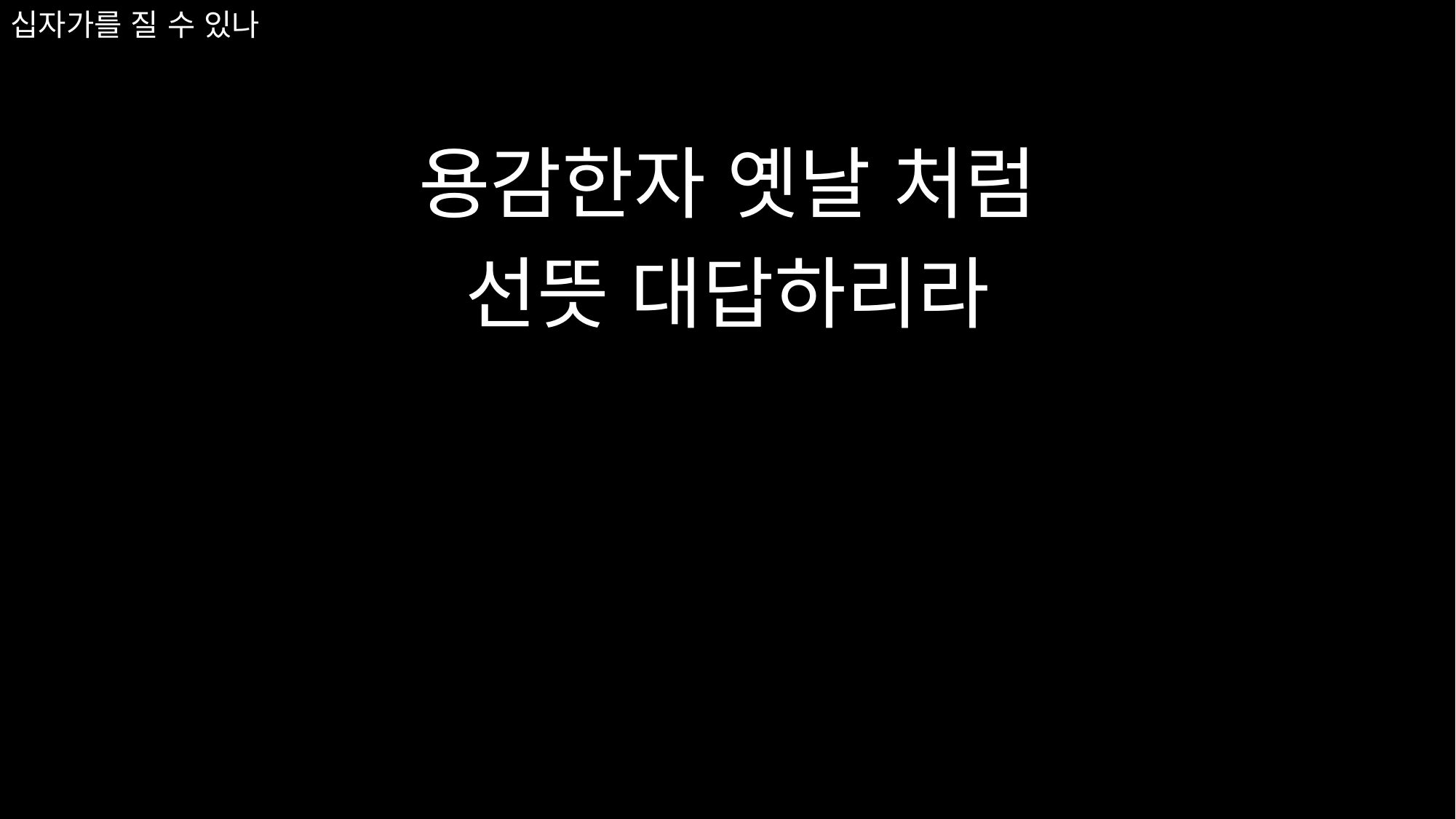

용감한자 옛날 처럼
선뜻 대답하리라
# 십자가를 질 수 있나